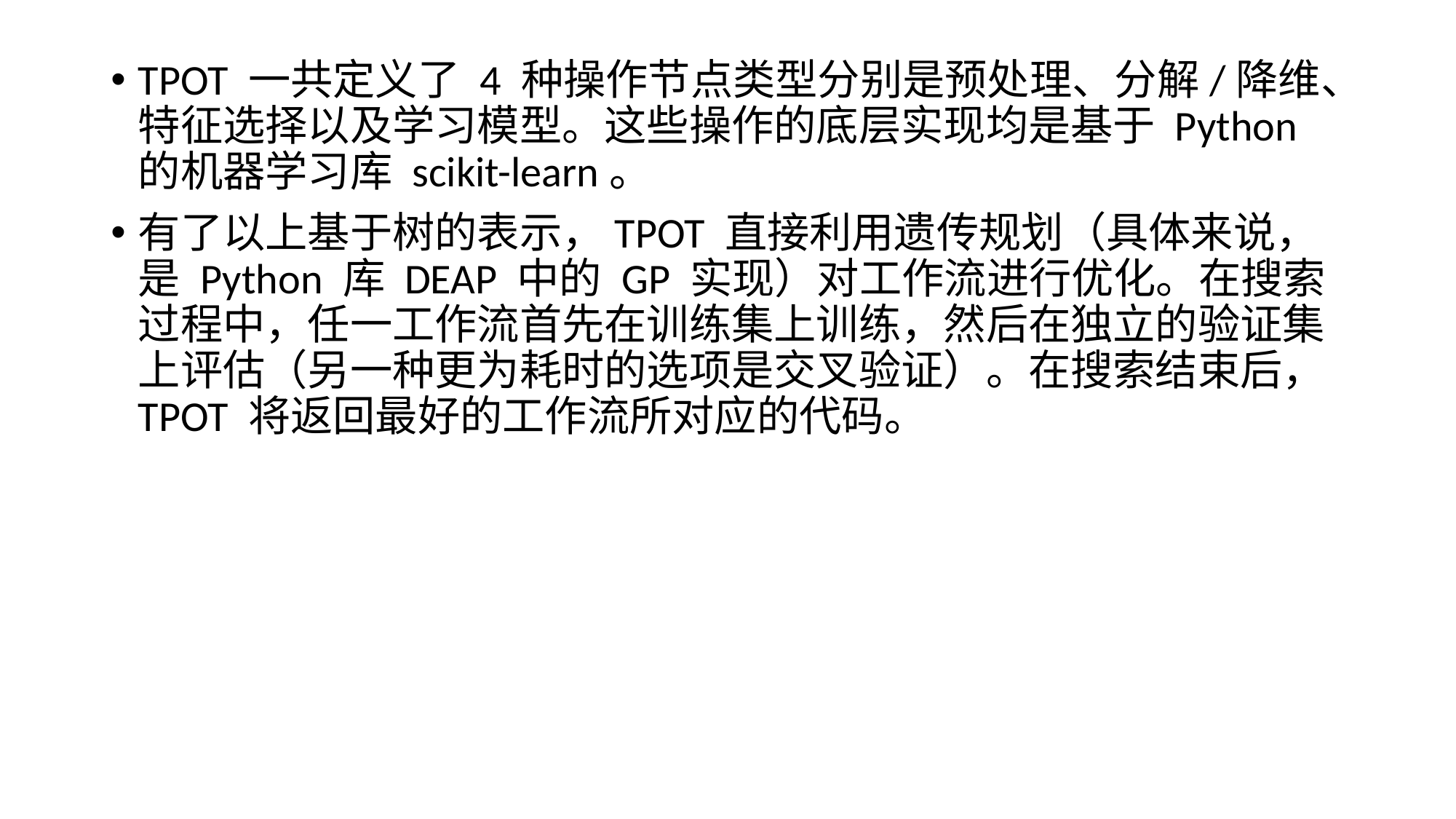

TPOT 一共定义了 4 种操作节点类型分别是预处理、分解/降维、特征选择以及学习模型。这些操作的底层实现均是基于 Python 的机器学习库 scikit-learn。
有了以上基于树的表示，TPOT 直接利用遗传规划（具体来说，是 Python 库 DEAP 中的 GP 实现）对工作流进行优化。在搜索过程中，任一工作流首先在训练集上训练，然后在独立的验证集上评估（另一种更为耗时的选项是交叉验证）。在搜索结束后，TPOT 将返回最好的工作流所对应的代码。